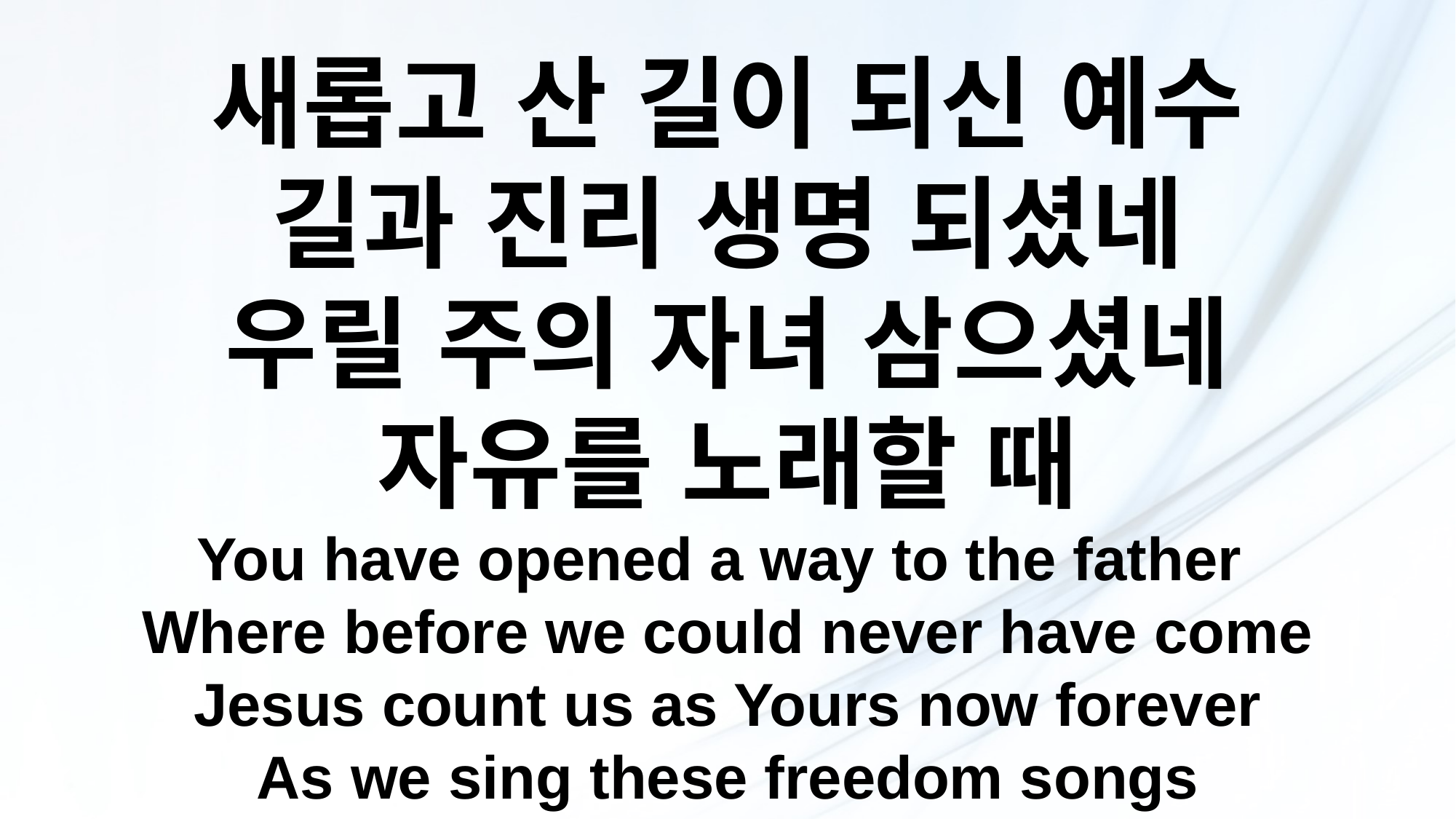

새롭고 산 길이 되신 예수
길과 진리 생명 되셨네
우릴 주의 자녀 삼으셨네
자유를 노래할 때
You have opened a way to the father
Where before we could never have come
Jesus count us as Yours now forever
As we sing these freedom songs